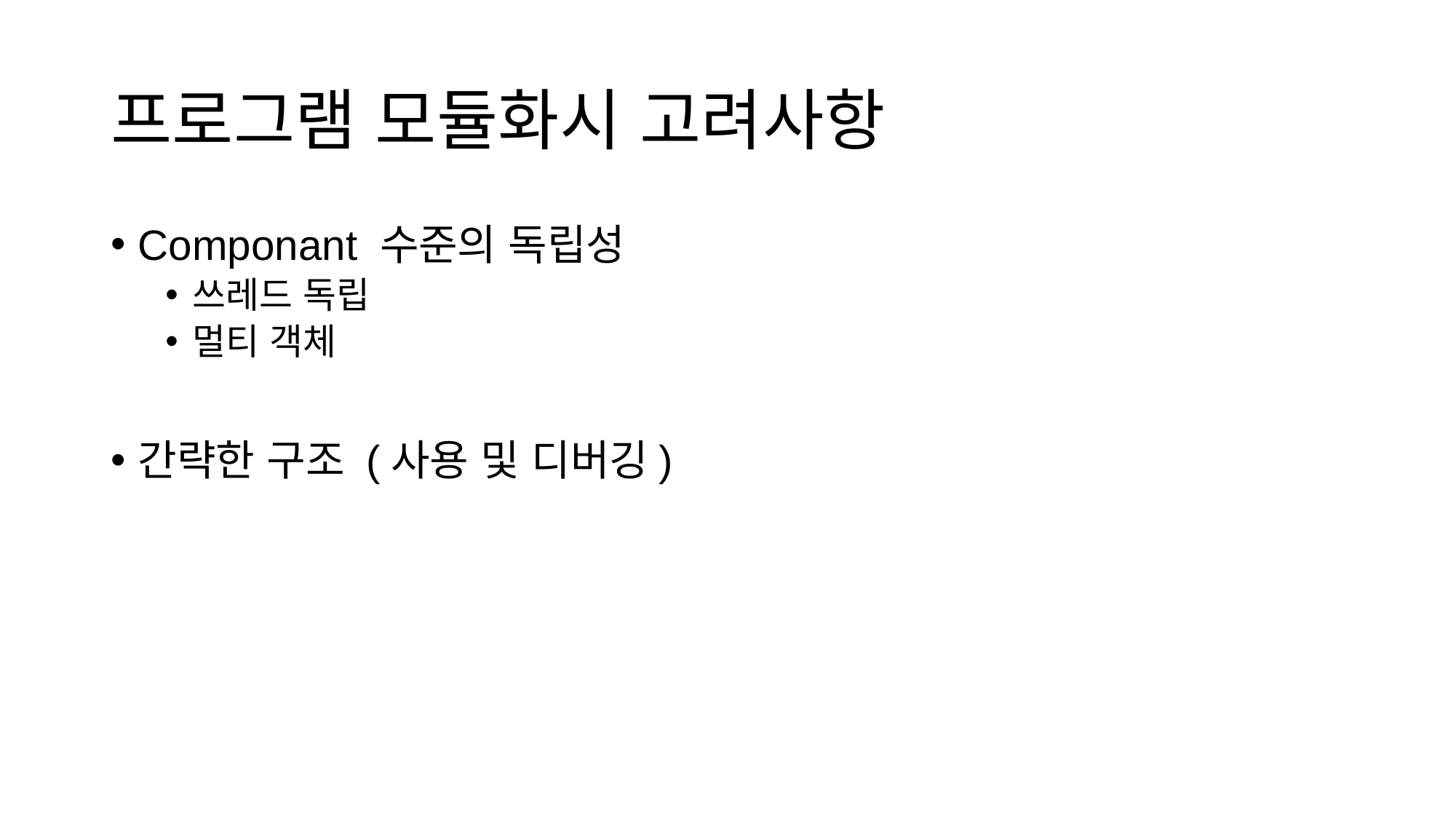

# 프로그램 모듈화시 고려사항
Componant 수준의 독립성
쓰레드 독립
멀티 객체

간략한 구조 (사용 및 디버깅)